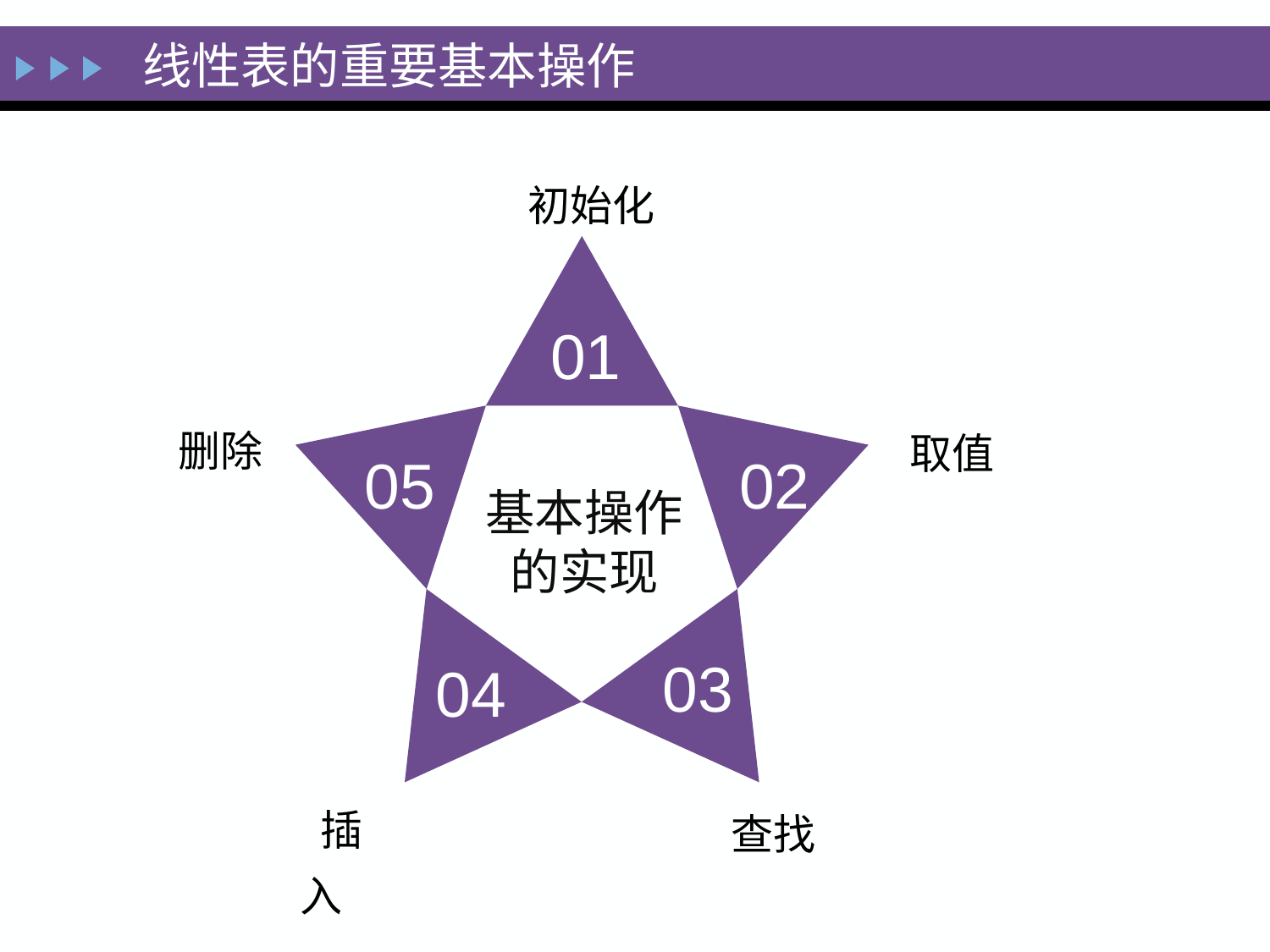

线性表的重要基本操作
初始化

01

05
02

03
04
删除
取值
基本操作的实现
 插入
查找